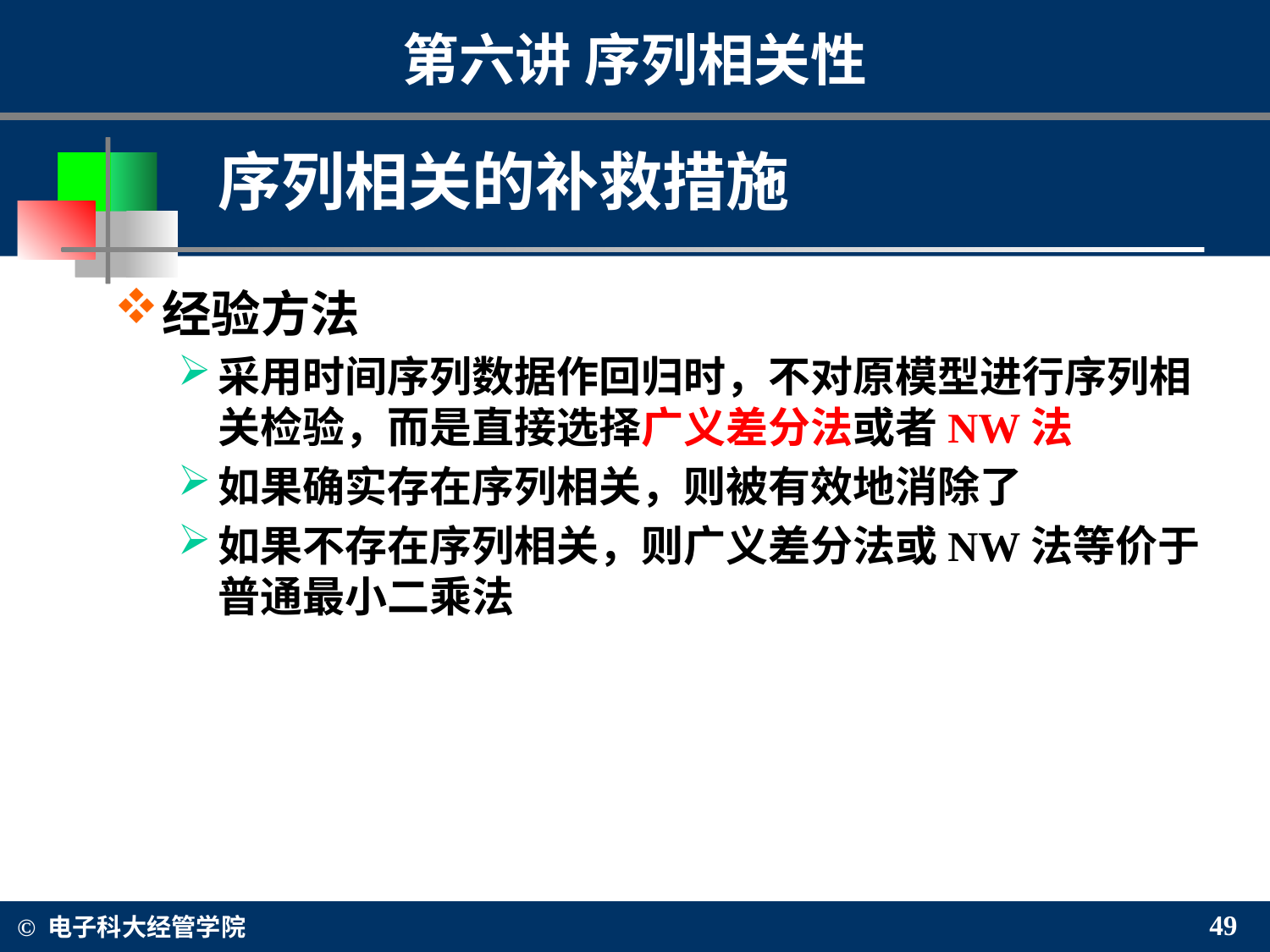

序列相关的补救措施
经验方法
采用时间序列数据作回归时，不对原模型进行序列相关检验，而是直接选择广义差分法或者NW法
如果确实存在序列相关，则被有效地消除了
如果不存在序列相关，则广义差分法或NW法等价于普通最小二乘法